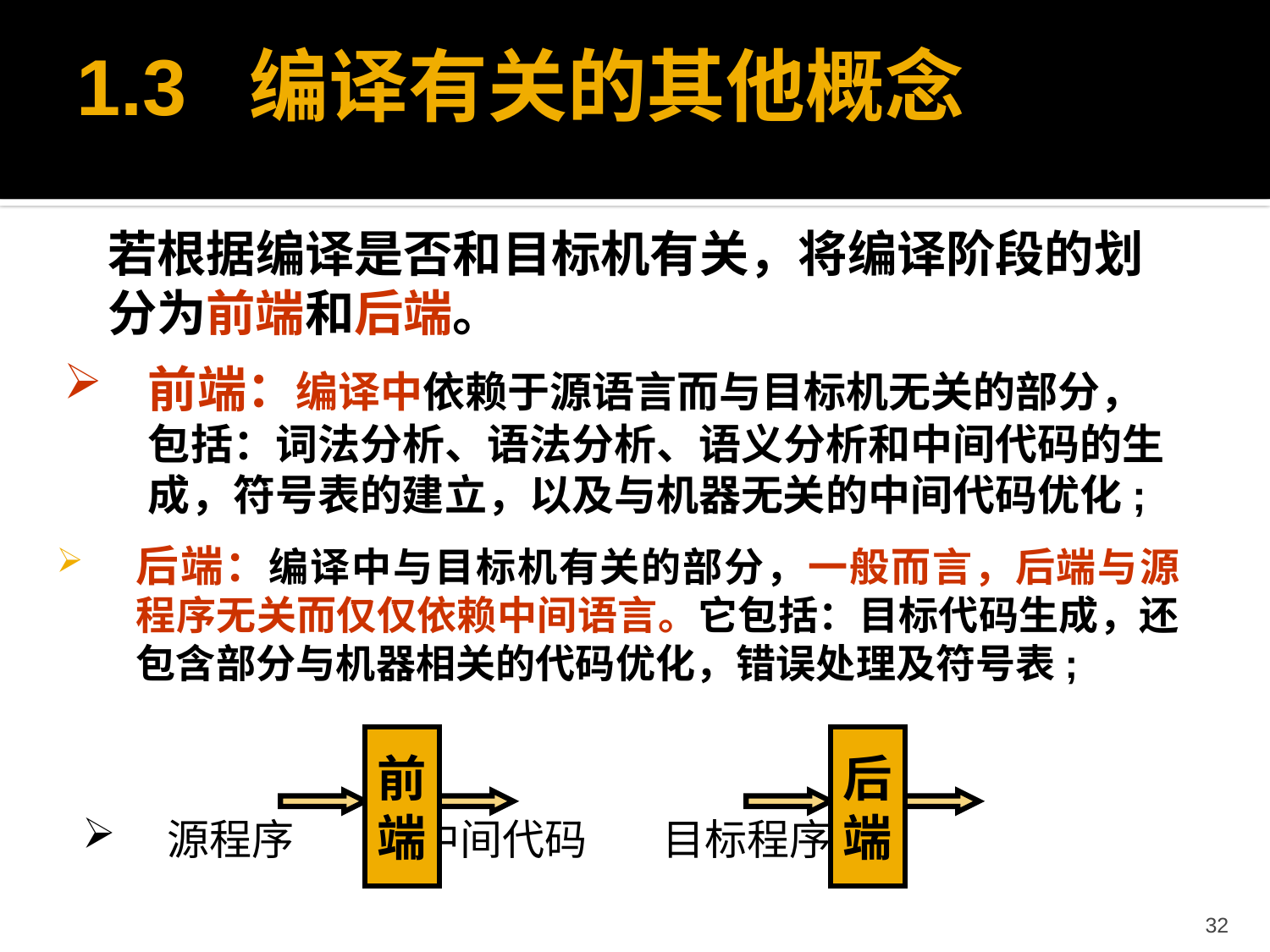

# 1.3  编译有关的其他概念
若根据编译是否和目标机有关，将编译阶段的划分为前端和后端。
前端：编译中依赖于源语言而与目标机无关的部分，包括：词法分析、语法分析、语义分析和中间代码的生成，符号表的建立，以及与机器无关的中间代码优化;
后端：编译中与目标机有关的部分，一般而言，后端与源程序无关而仅仅依赖中间语言。它包括：目标代码生成，还包含部分与机器相关的代码优化，错误处理及符号表;
前
端
后
端

源程序             中间代码        目标程序
32